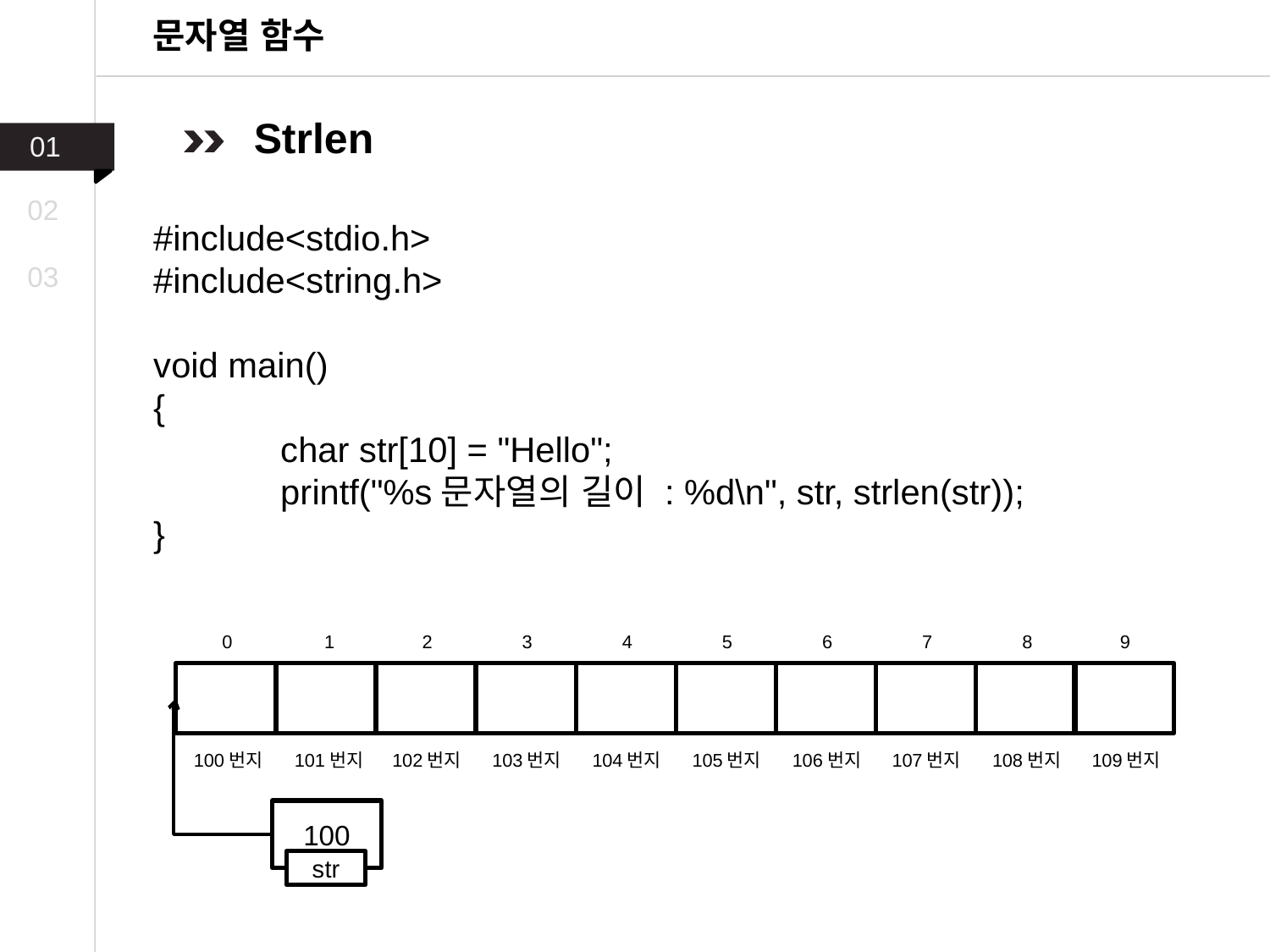

문자열 함수
Strlen
01

02
#include<stdio.h>
#include<string.h>

void main()
{
	char str[10] = "Hello";
	printf("%s문자열의 길이 : %d\n", str, strlen(str));
}
03
0
1
2
3
4
5
6
7
8
9

100번지
101번지
102번지
103번지
104번지
105번지
106번지
107번지
108번지
109번지
100
str